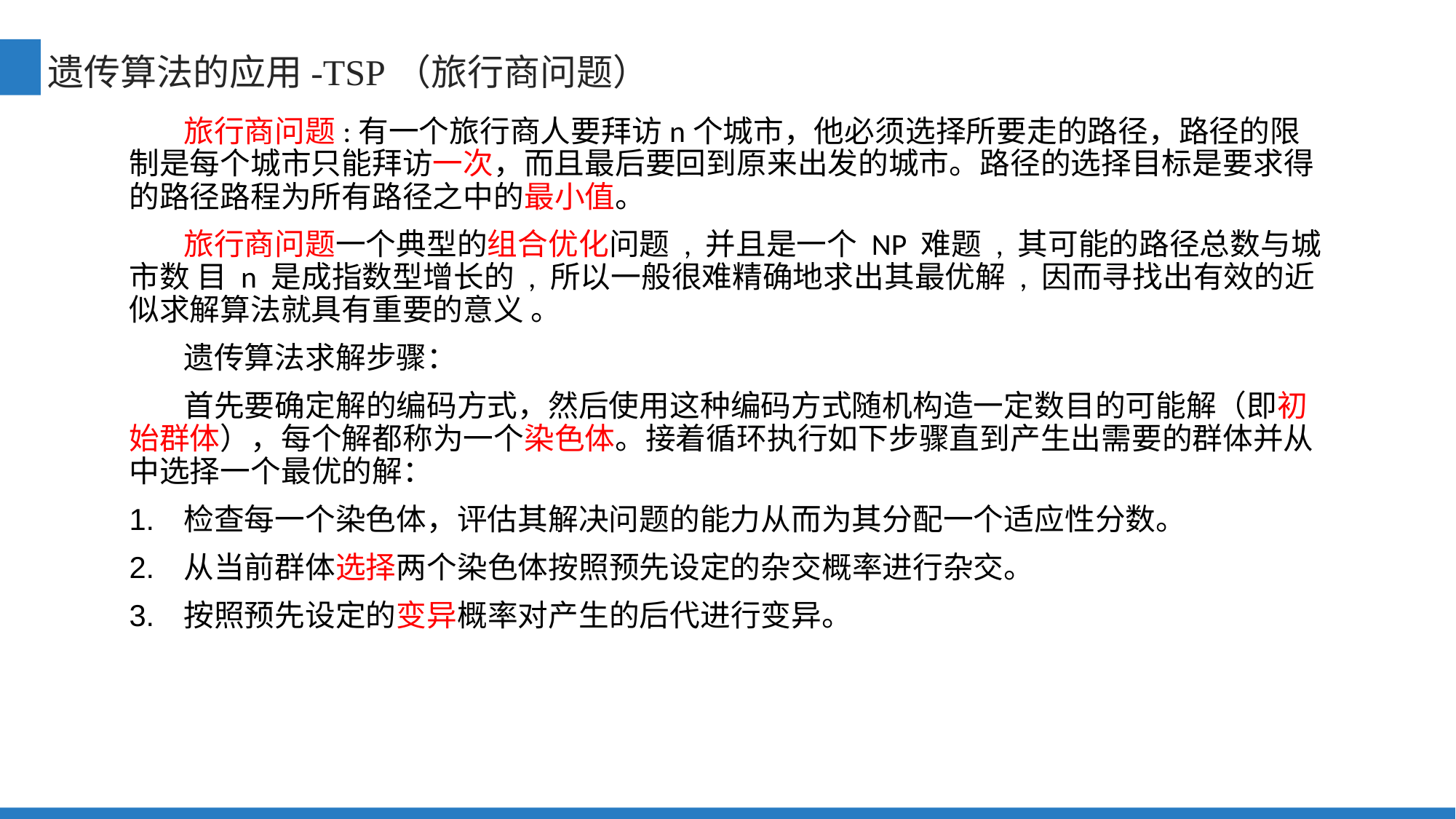

遗传算法的应用-TSP（旅行商问题）
旅行商问题:有一个旅行商人要拜访n个城市，他必须选择所要走的路径，路径的限制是每个城市只能拜访一次，而且最后要回到原来出发的城市。路径的选择目标是要求得的路径路程为所有路径之中的最小值。
旅行商问题一个典型的组合优化问题 , 并且是一个 NP 难题 , 其可能的路径总数与城市数 目 n 是成指数型增长的 , 所以一般很难精确地求出其最优解 , 因而寻找出有效的近似求解算法就具有重要的意义 。
遗传算法求解步骤：
首先要确定解的编码方式，然后使用这种编码方式随机构造一定数目的可能解（即初始群体），每个解都称为一个染色体。接着循环执行如下步骤直到产生出需要的群体并从中选择一个最优的解：
检查每一个染色体，评估其解决问题的能力从而为其分配一个适应性分数。
从当前群体选择两个染色体按照预先设定的杂交概率进行杂交。
按照预先设定的变异概率对产生的后代进行变异。